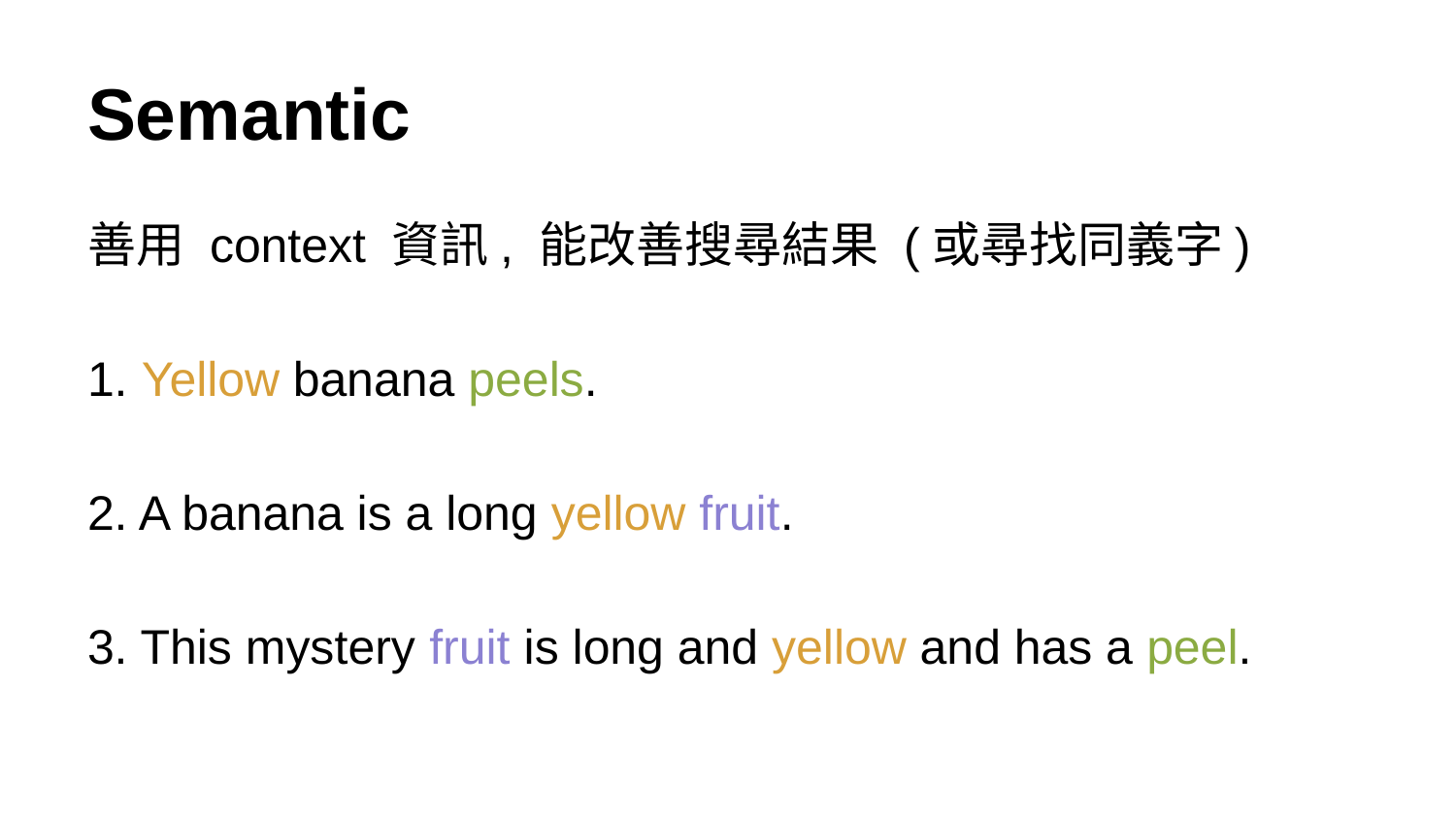

# Semantic
善用 context 資訊, 能改善搜尋結果 (或尋找同義字)

1. Yellow banana peels.

2. A banana is a long yellow fruit.

3. This mystery fruit is long and yellow and has a peel.